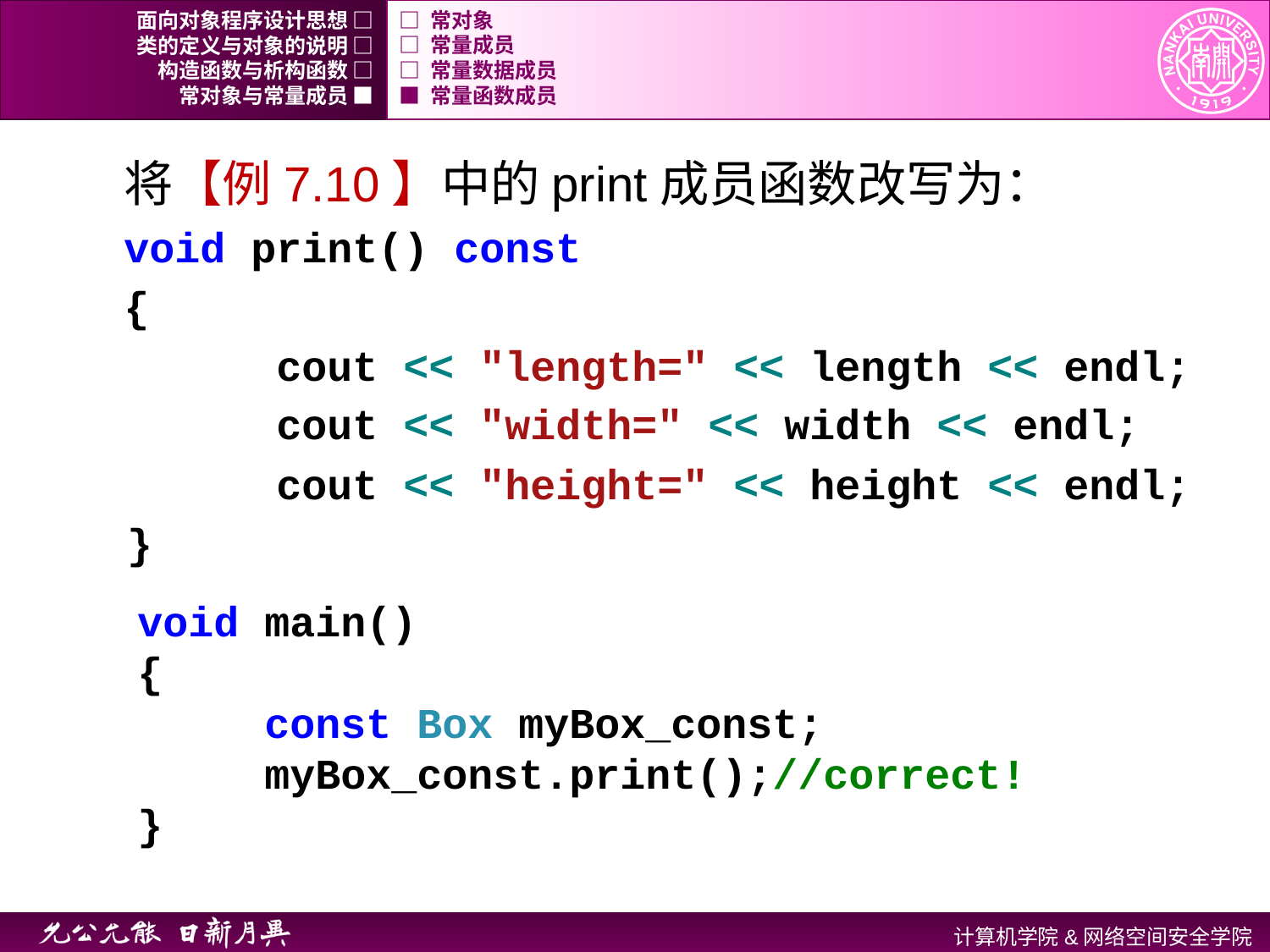

面向对象程序设计思想 □
□ 常对象
类的定义与对象的说明 □
□ 常量成员
构造函数与析构函数 □
□ 常量数据成员
常对象与常量成员 ■

■ 常量函数成员
将【例7.10】中的print成员函数改写为：
void print() const
{
      cout << "length=" << length << endl;
      cout << "width=" << width << endl;
      cout << "height=" << height << endl;
  }

void main()
{
	const Box myBox_const;
   	myBox_const.print();//correct!
}